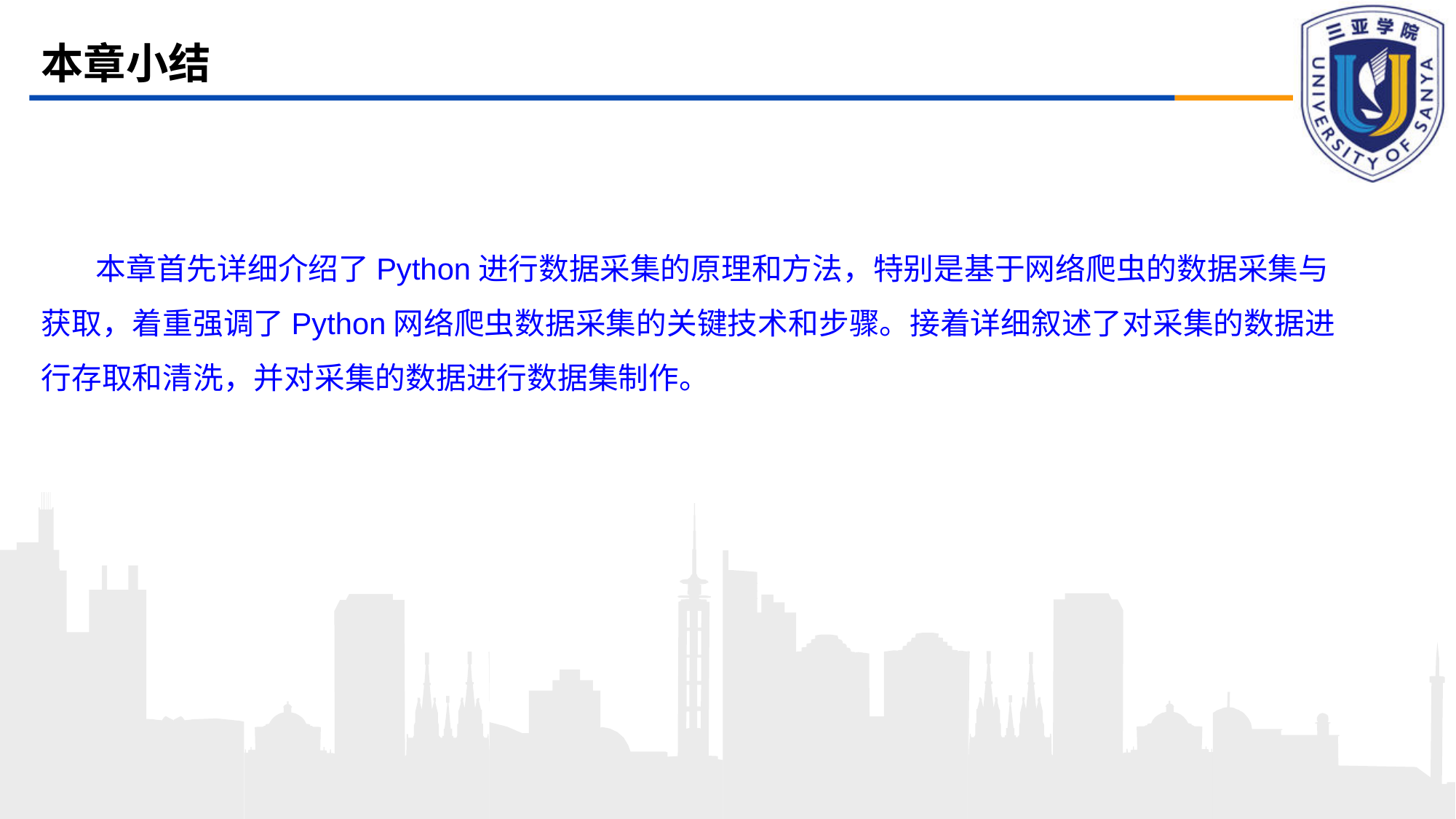

# 本章小结
本章首先详细介绍了Python进行数据采集的原理和方法，特别是基于网络爬虫的数据采集与获取，着重强调了Python网络爬虫数据采集的关键技术和步骤。接着详细叙述了对采集的数据进行存取和清洗，并对采集的数据进行数据集制作。